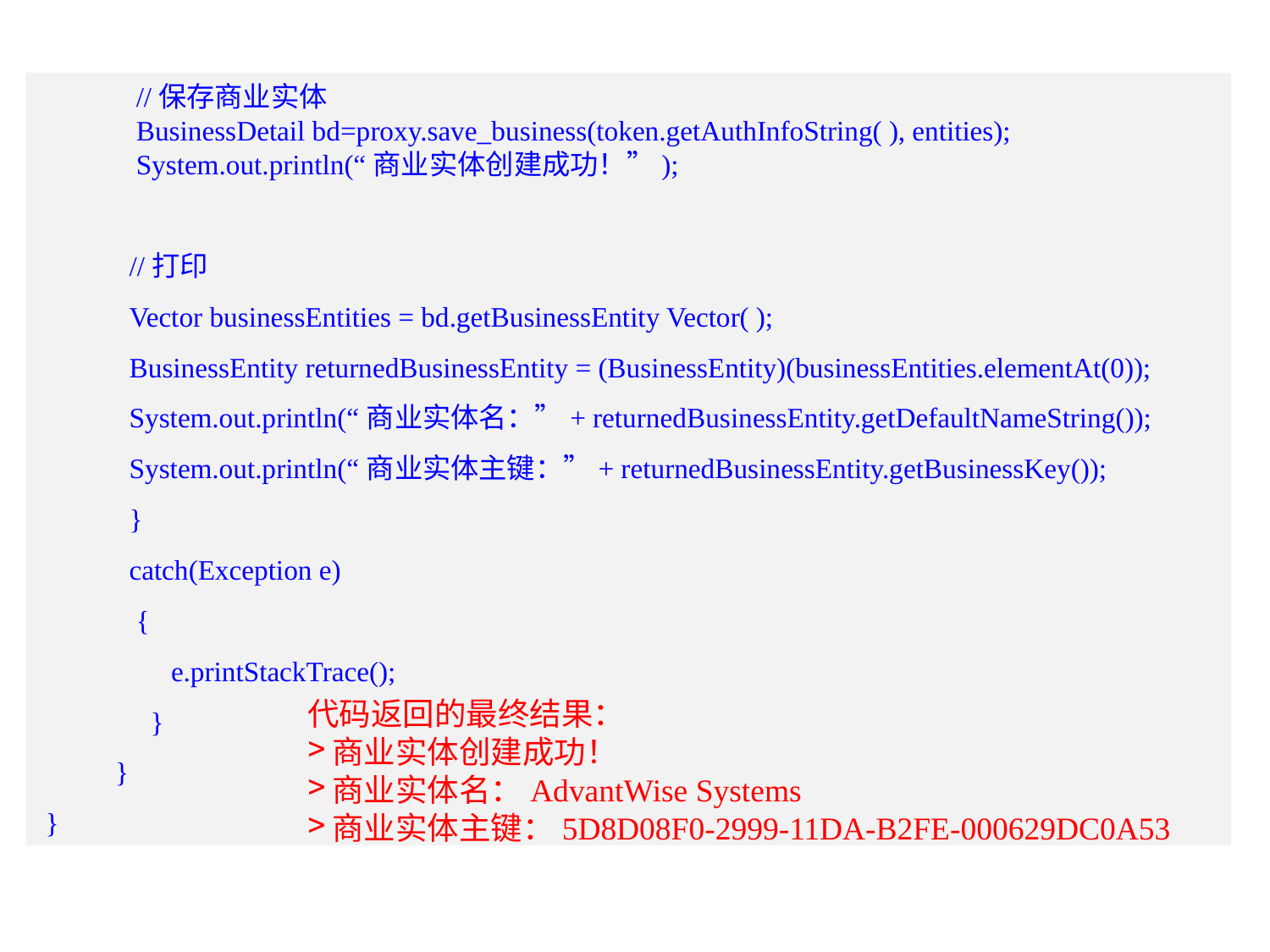

//保存商业实体
              BusinessDetail bd=proxy.save_business(token.getAuthInfoString( ), entities);
              System.out.println(“商业实体创建成功！”);

             //打印
             Vector businessEntities = bd.getBusinessEntity Vector( );
             BusinessEntity returnedBusinessEntity = (BusinessEntity)(businessEntities.elementAt(0));
             System.out.println(“商业实体名：”+ returnedBusinessEntity.getDefaultNameString());
             System.out.println(“商业实体主键：”+ returnedBusinessEntity.getBusinessKey());
             }
             catch(Exception e)
              {
                   e.printStackTrace();
                }
           }
 }
代码返回的最终结果：
商业实体创建成功！
商业实体名：AdvantWise Systems
商业实体主键：5D8D08F0-2999-11DA-B2FE-000629DC0A53